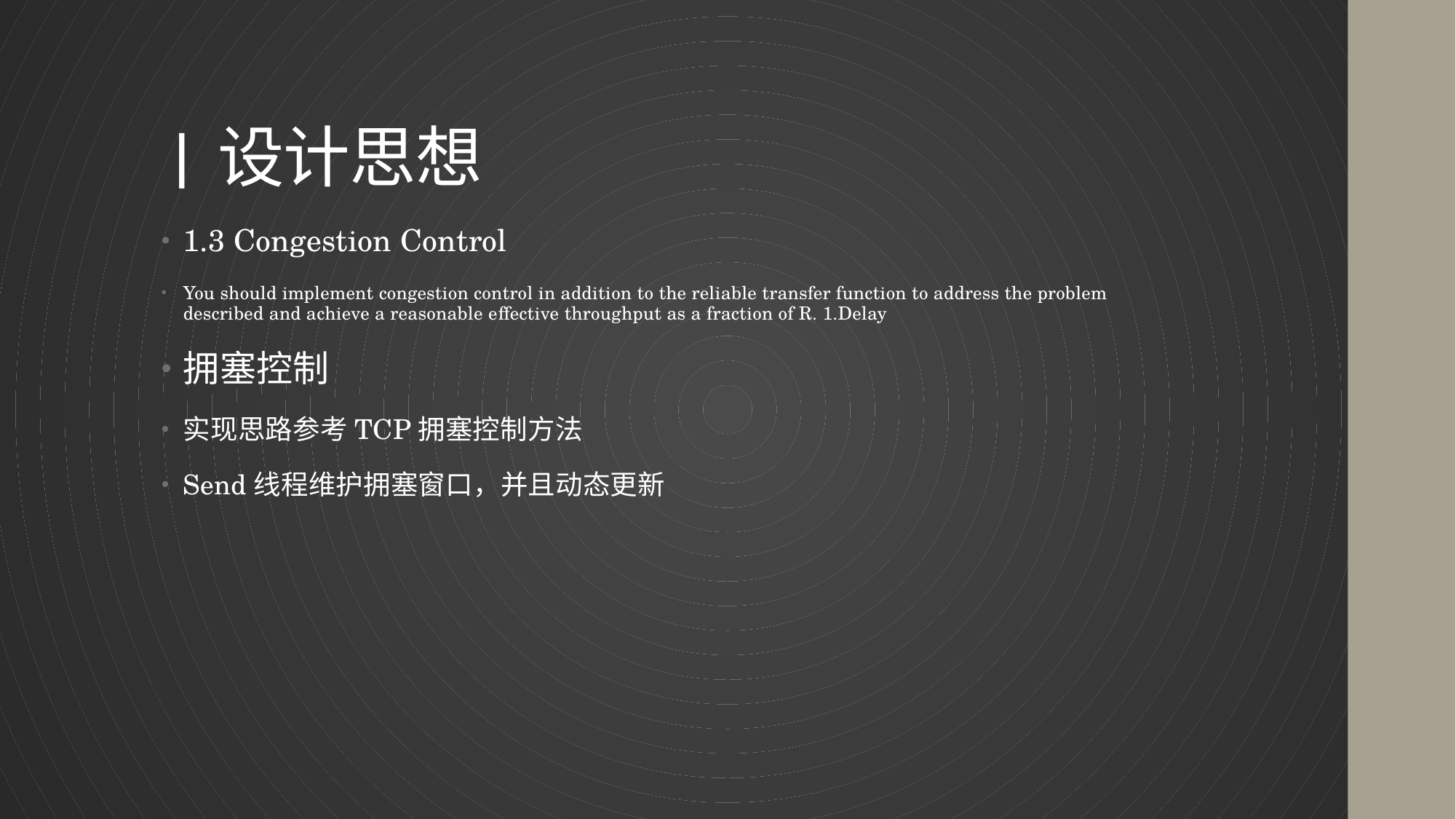

# |设计思想
1.3 Congestion Control
You should implement congestion control in addition to the reliable transfer function to address the problem described and achieve a reasonable eﬀective throughput as a fraction of R. 1.Delay
拥塞控制
实现思路参考TCP拥塞控制方法
Send线程维护拥塞窗口，并且动态更新